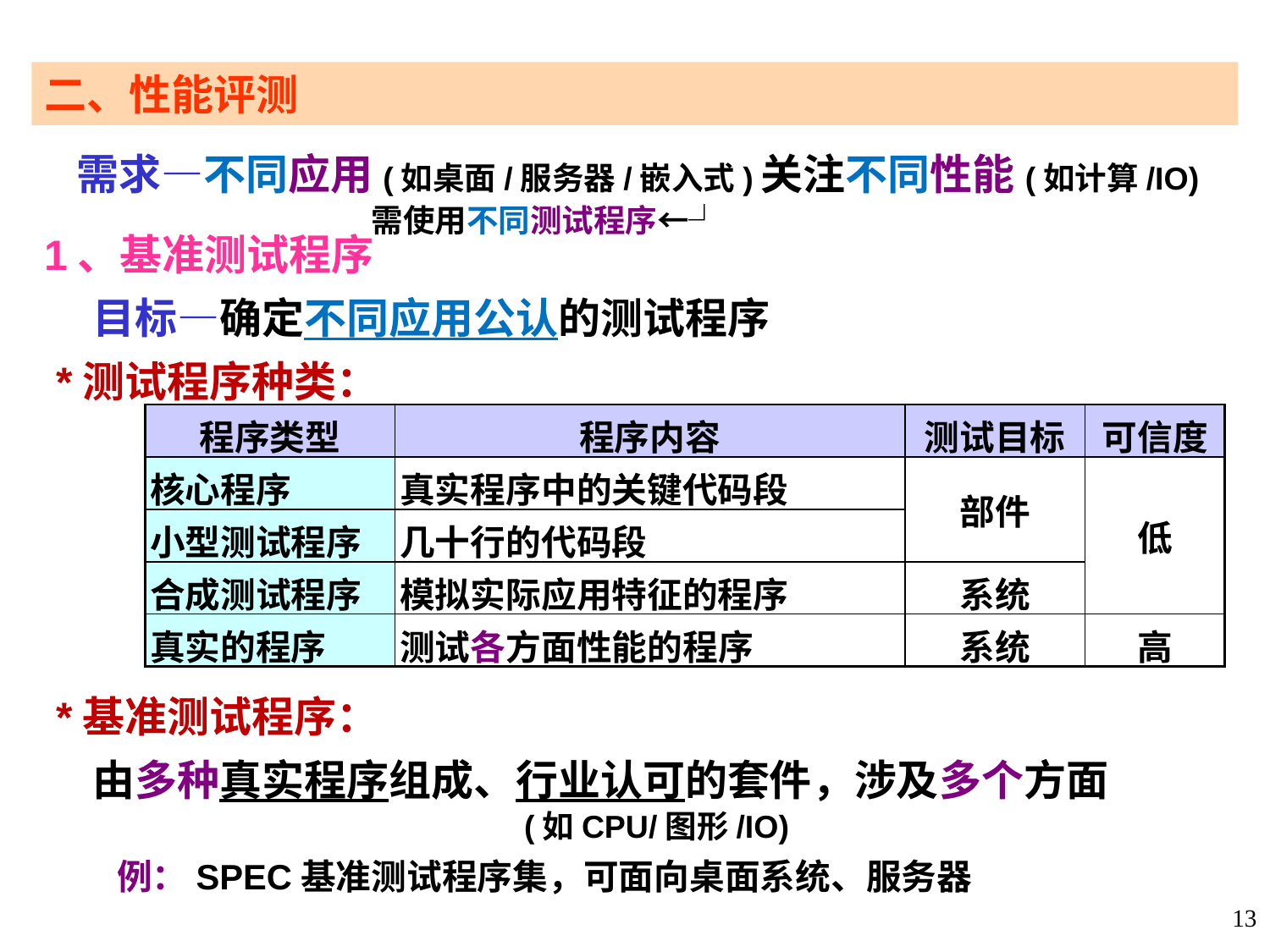

二、性能评测
  需求—不同应用(如桌面/服务器/嵌入式)关注不同性能(如计算/IO)
                                            需使用不同测试程序←┘
1、基准测试程序
    目标—确定不同应用公认的测试程序
 *测试程序种类：
| 程序类型 | 程序内容 | 测试目标 | 可信度 |
| --- | --- | --- | --- |
| 核心程序 | 真实程序中的关键代码段 | 部件 | 低 |
| 小型测试程序 | 几十行的代码段 |  |  |
| 合成测试程序 | 模拟实际应用特征的程序 | 系统 |  |
| 真实的程序 | 测试各方面性能的程序 | 系统 | 高 |
 *基准测试程序：
    由多种真实程序组成、行业认可的套件，涉及多个方面
                                                      (如CPU/图形/IO)
        例：SPEC基准测试程序集，可面向桌面系统、服务器

13